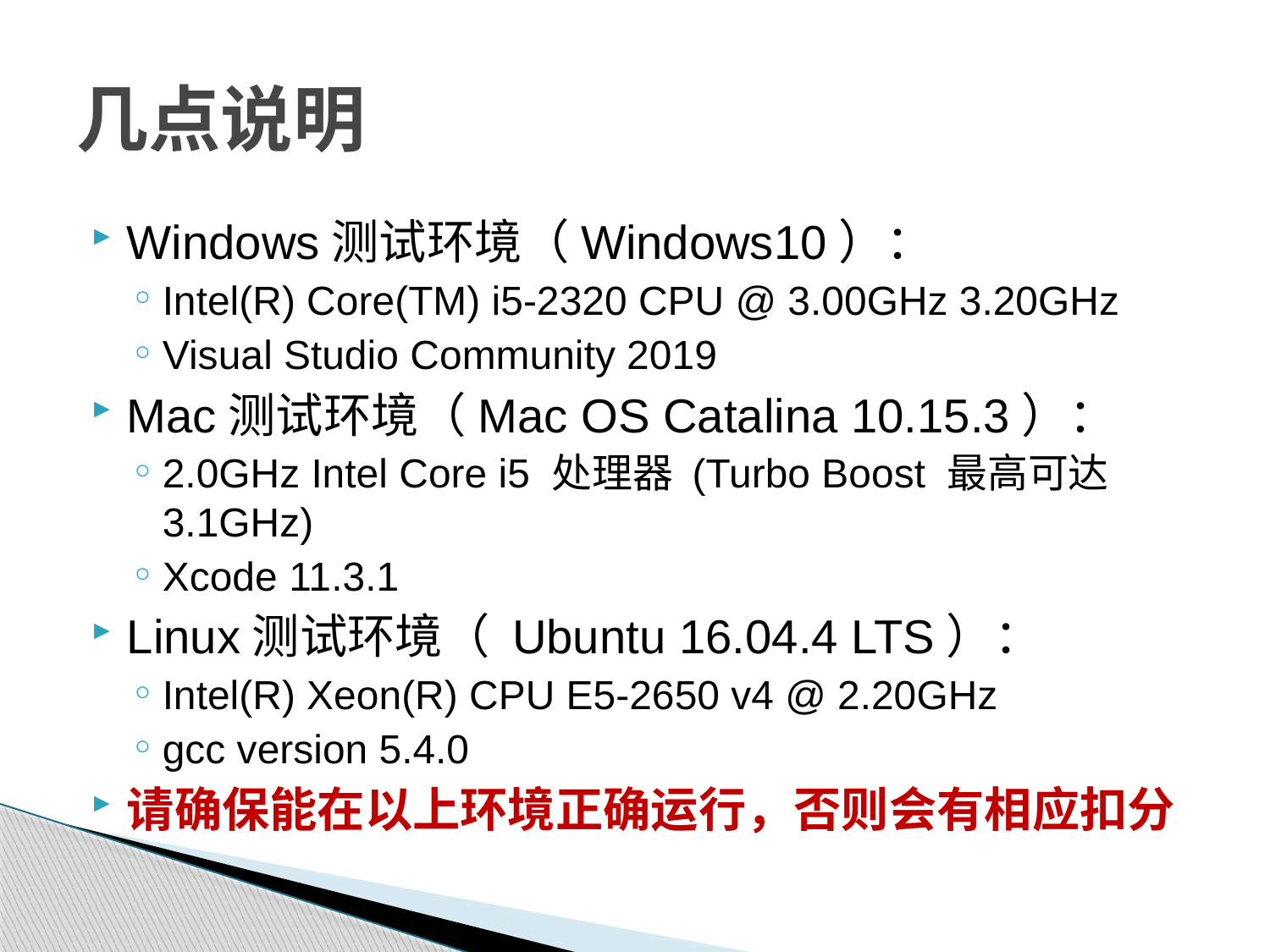

# 几点说明
Windows测试环境（Windows10）：
Intel(R) Core(TM) i5-2320 CPU @ 3.00GHz 3.20GHz
Visual Studio Community 2019
Mac测试环境（Mac OS Catalina 10.15.3）：
2.0GHz Intel Core i5 处理器 (Turbo Boost 最高可达 3.1GHz)
Xcode 11.3.1
Linux测试环境（ Ubuntu 16.04.4 LTS）：
Intel(R) Xeon(R) CPU E5-2650 v4 @ 2.20GHz
gcc version 5.4.0
请确保能在以上环境正确运行，否则会有相应扣分